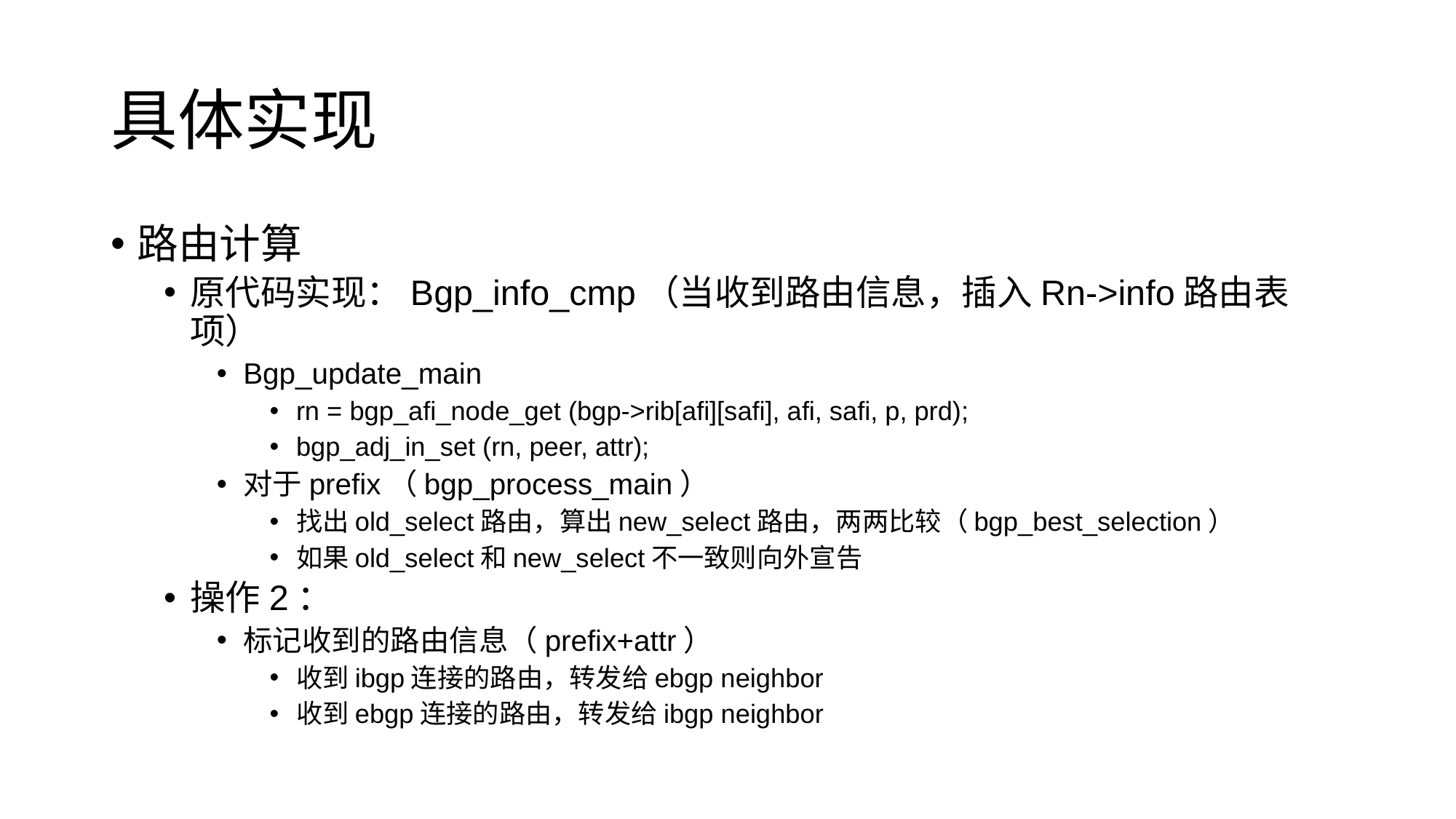

# 具体实现
路由计算
原代码实现：Bgp_info_cmp（当收到路由信息，插入Rn->info路由表项）
Bgp_update_main
rn = bgp_afi_node_get (bgp->rib[afi][safi], afi, safi, p, prd);
bgp_adj_in_set (rn, peer, attr);
对于prefix（bgp_process_main）
找出old_select路由，算出new_select路由，两两比较（bgp_best_selection）
如果old_select和new_select不一致则向外宣告
操作2：
标记收到的路由信息（prefix+attr）
收到ibgp连接的路由，转发给ebgp neighbor
收到ebgp连接的路由，转发给ibgp neighbor